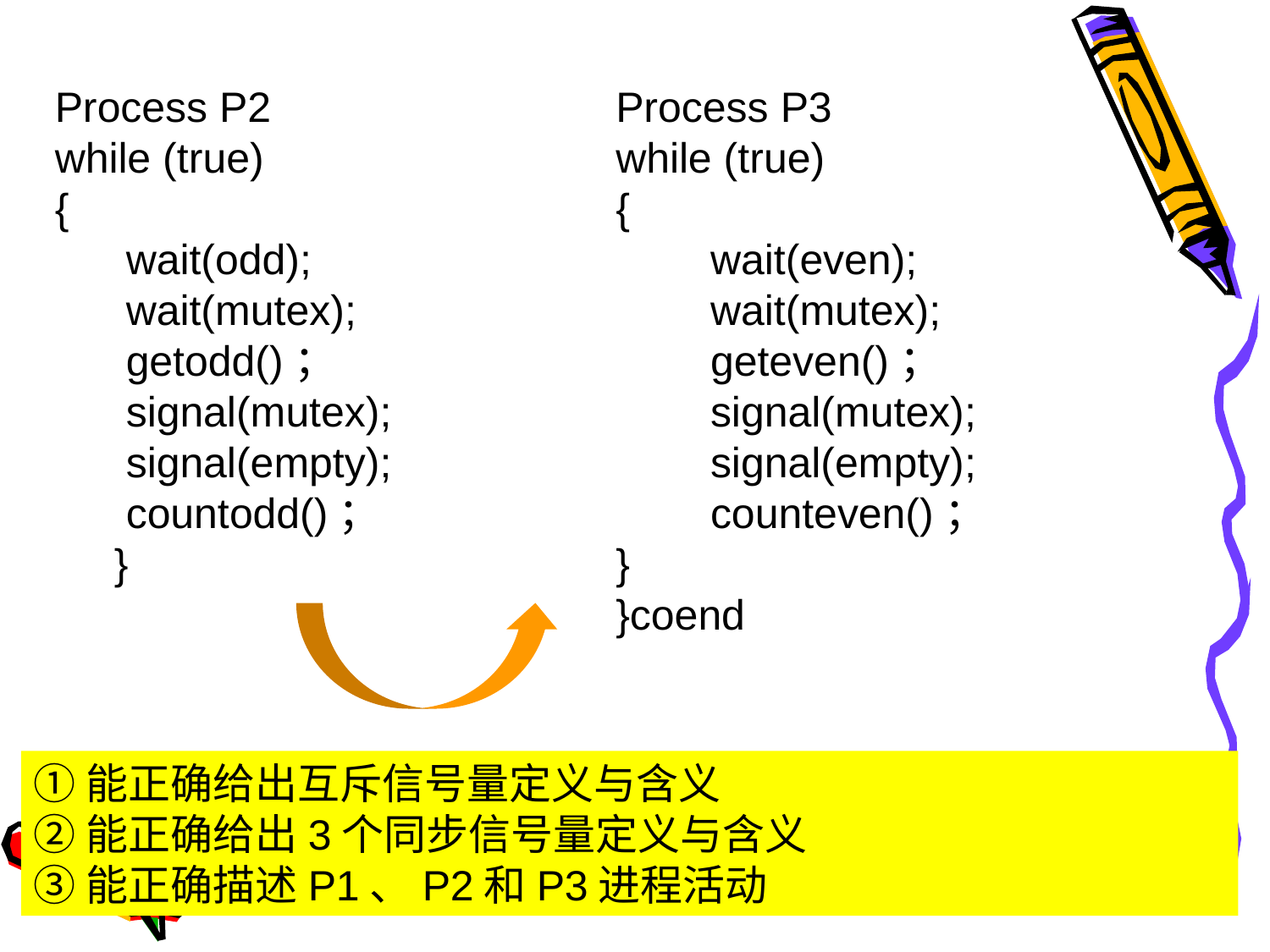

Process P2
while (true)
{
      wait(odd);
      wait(mutex);
      getodd()；
      signal(mutex);
      signal(empty);
      countodd()；
     }
Process P3
while (true)
{
        wait(even);
        wait(mutex);
        geteven()；
        signal(mutex);
        signal(empty);
        counteven()；
}
}coend

①能正确给出互斥信号量定义与含义
②能正确给出3个同步信号量定义与含义
③能正确描述P1、P2和P3进程活动